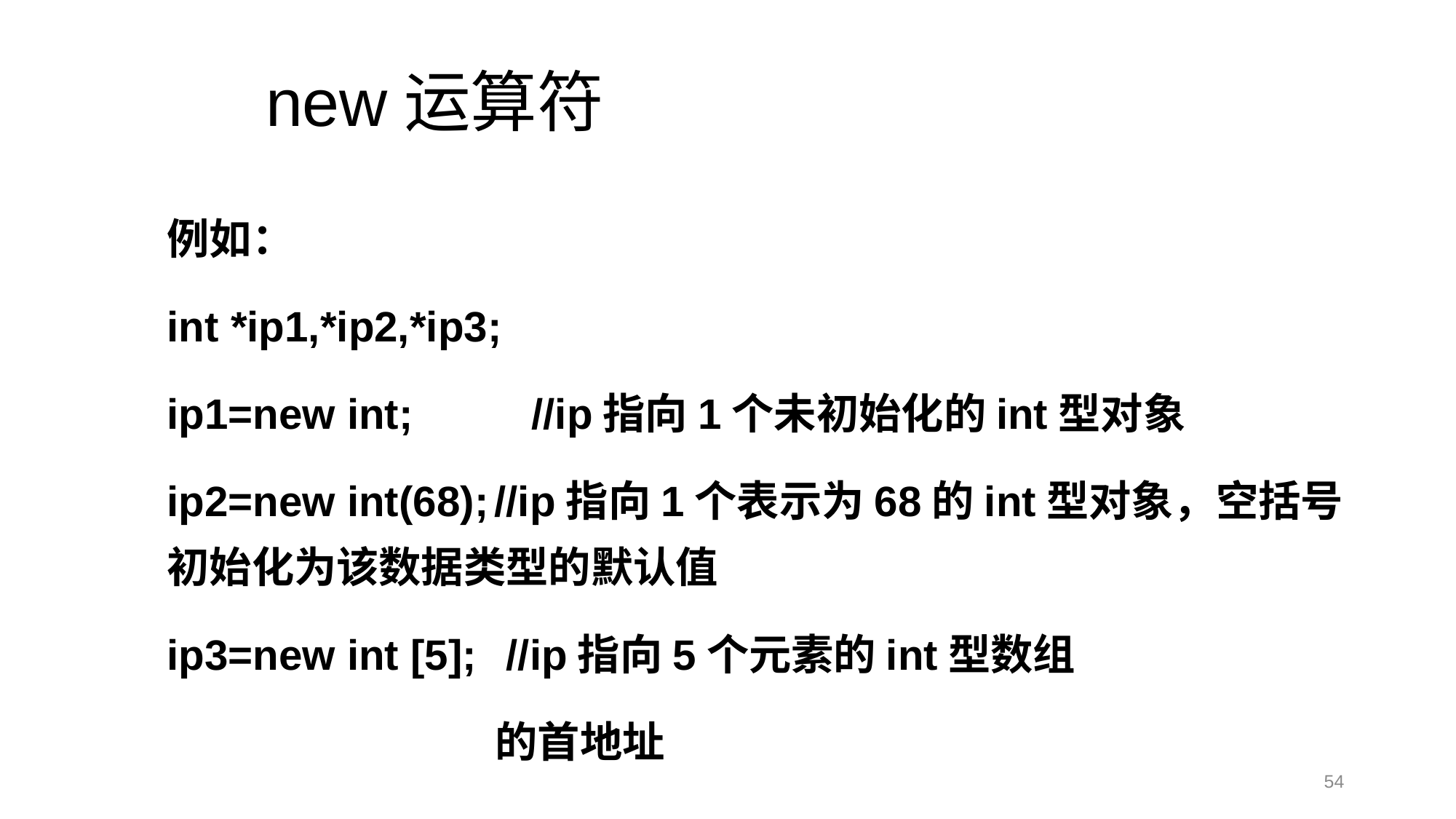

# new运算符
例如：
int *ip1,*ip2,*ip3;
ip1=new int;          //ip指向1个未初始化的int型对象
ip2=new int(68);	//ip指向1个表示为68的int型对象，空括号初始化为该数据类型的默认值
ip3=new int [5];	 //ip指向5个元素的int型数组
                                 的首地址
54